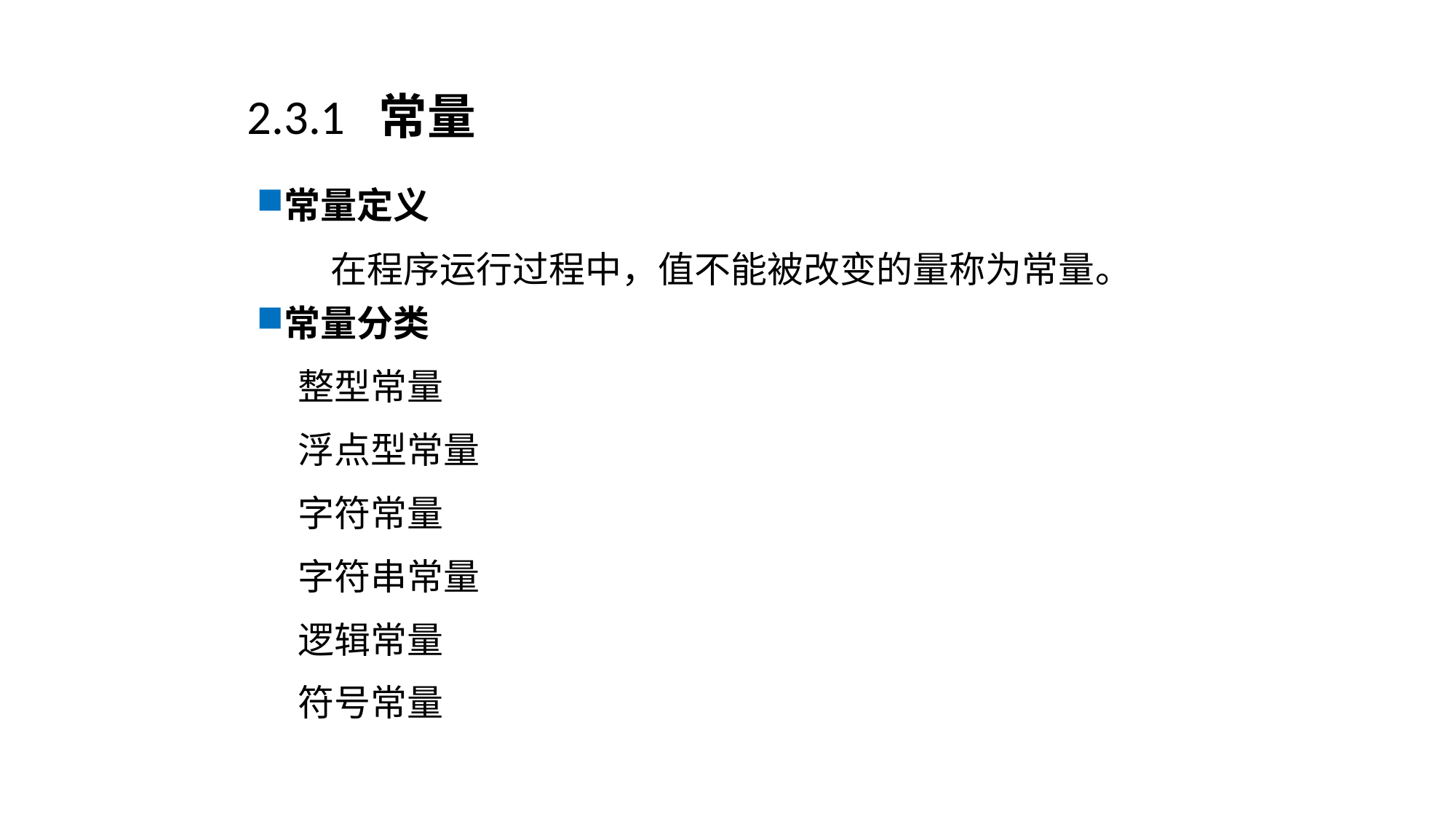

# 2.3.1  常量
常量定义
        在程序运行过程中，值不能被改变的量称为常量。
常量分类
    整型常量
    浮点型常量
    字符常量
    字符串常量
    逻辑常量
    符号常量